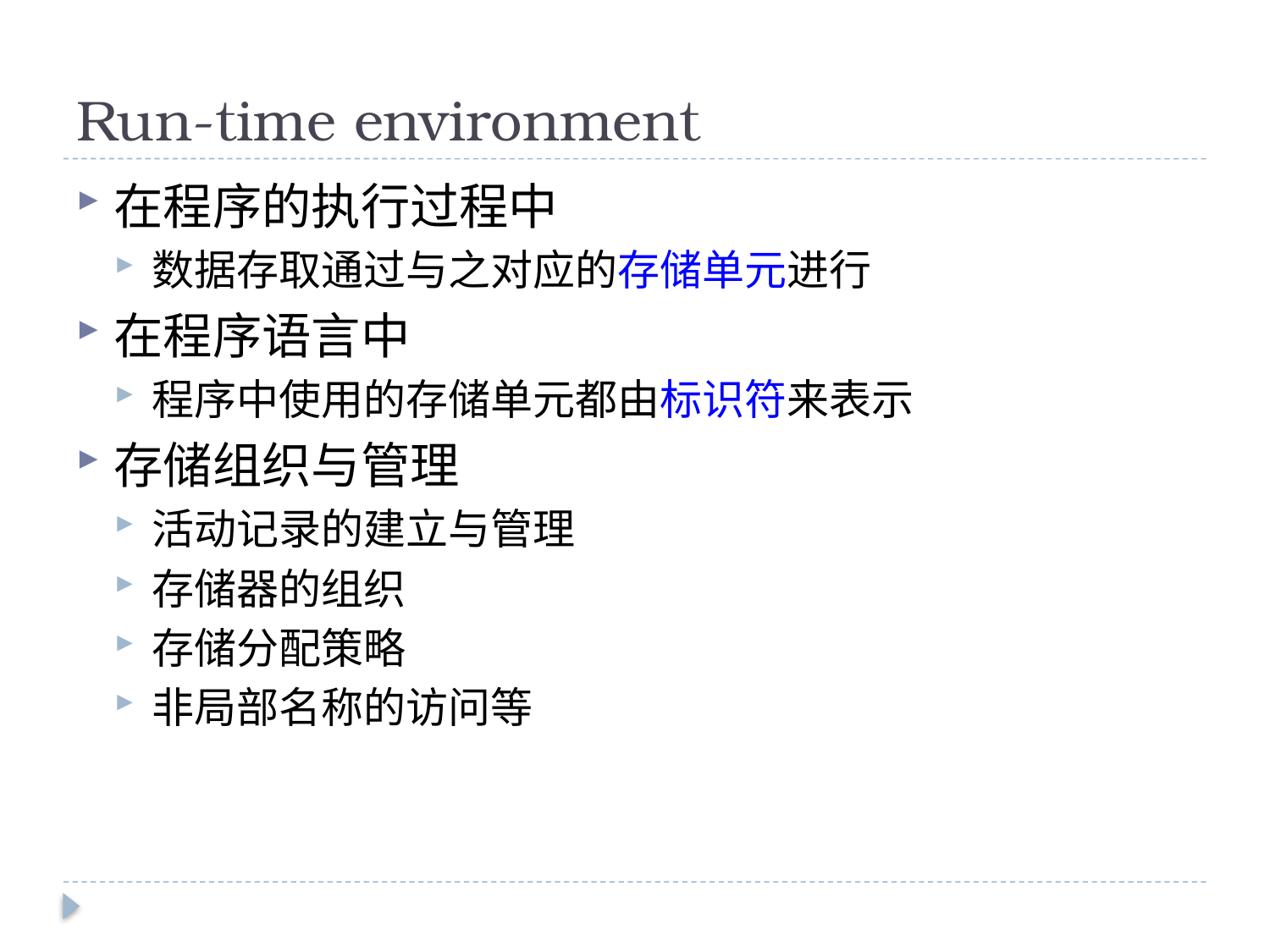

# Run-time environment
在程序的执行过程中
数据存取通过与之对应的存储单元进行
在程序语言中
程序中使用的存储单元都由标识符来表示
存储组织与管理
活动记录的建立与管理
存储器的组织
存储分配策略
非局部名称的访问等

15